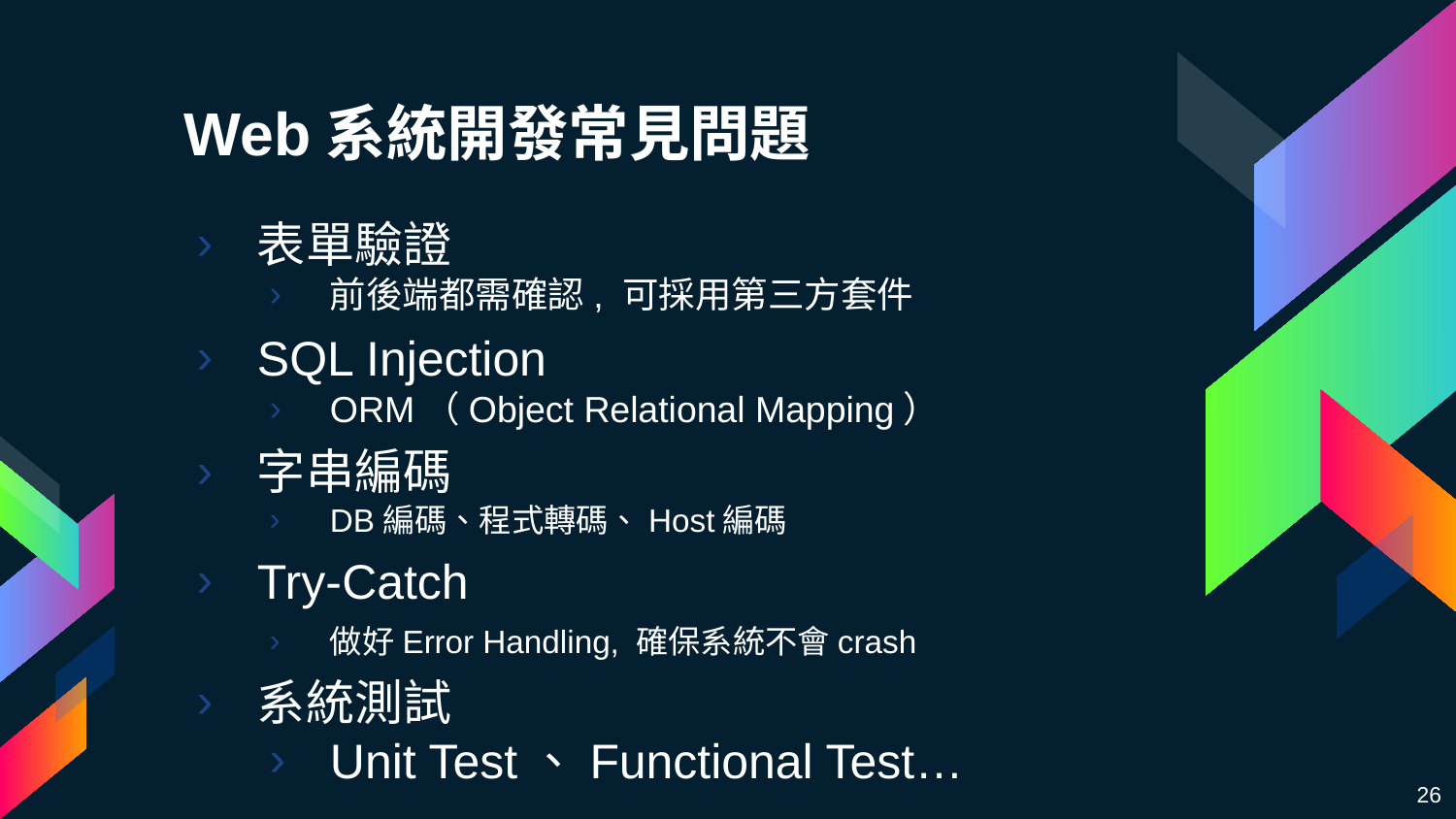

# Web系統開發常見問題
表單驗證
前後端都需確認, 可採用第三方套件
SQL Injection
ORM（Object Relational Mapping）
字串編碼
DB編碼、程式轉碼、Host編碼
Try-Catch
做好Error Handling, 確保系統不會crash
系統測試
Unit Test、Functional Test…
26